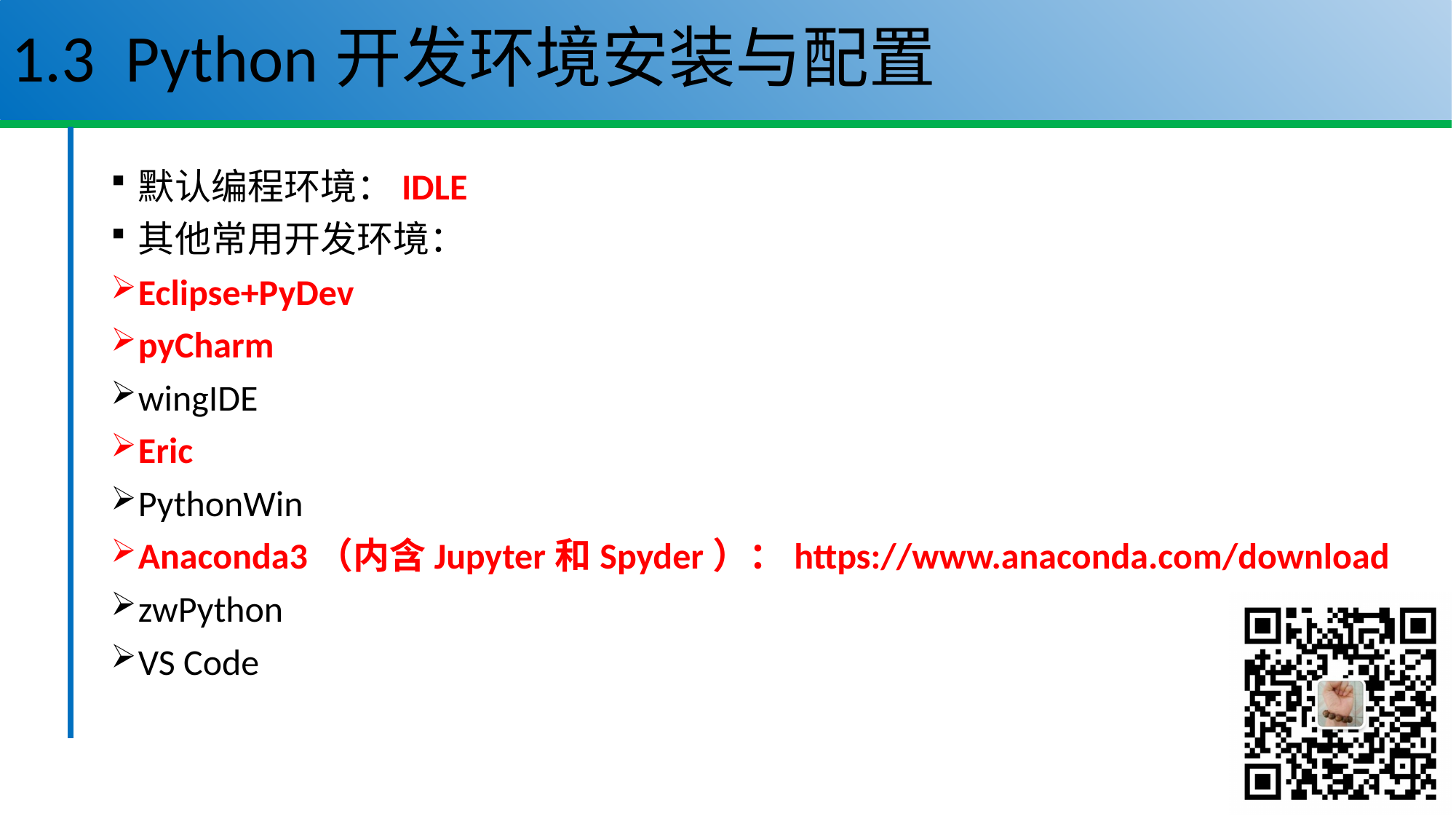

# 1.3  Python开发环境安装与配置
默认编程环境：IDLE
其他常用开发环境：
Eclipse+PyDev
pyCharm
wingIDE
Eric
PythonWin
Anaconda3（内含Jupyter和Spyder）：https://www.anaconda.com/download
zwPython
VS Code
7